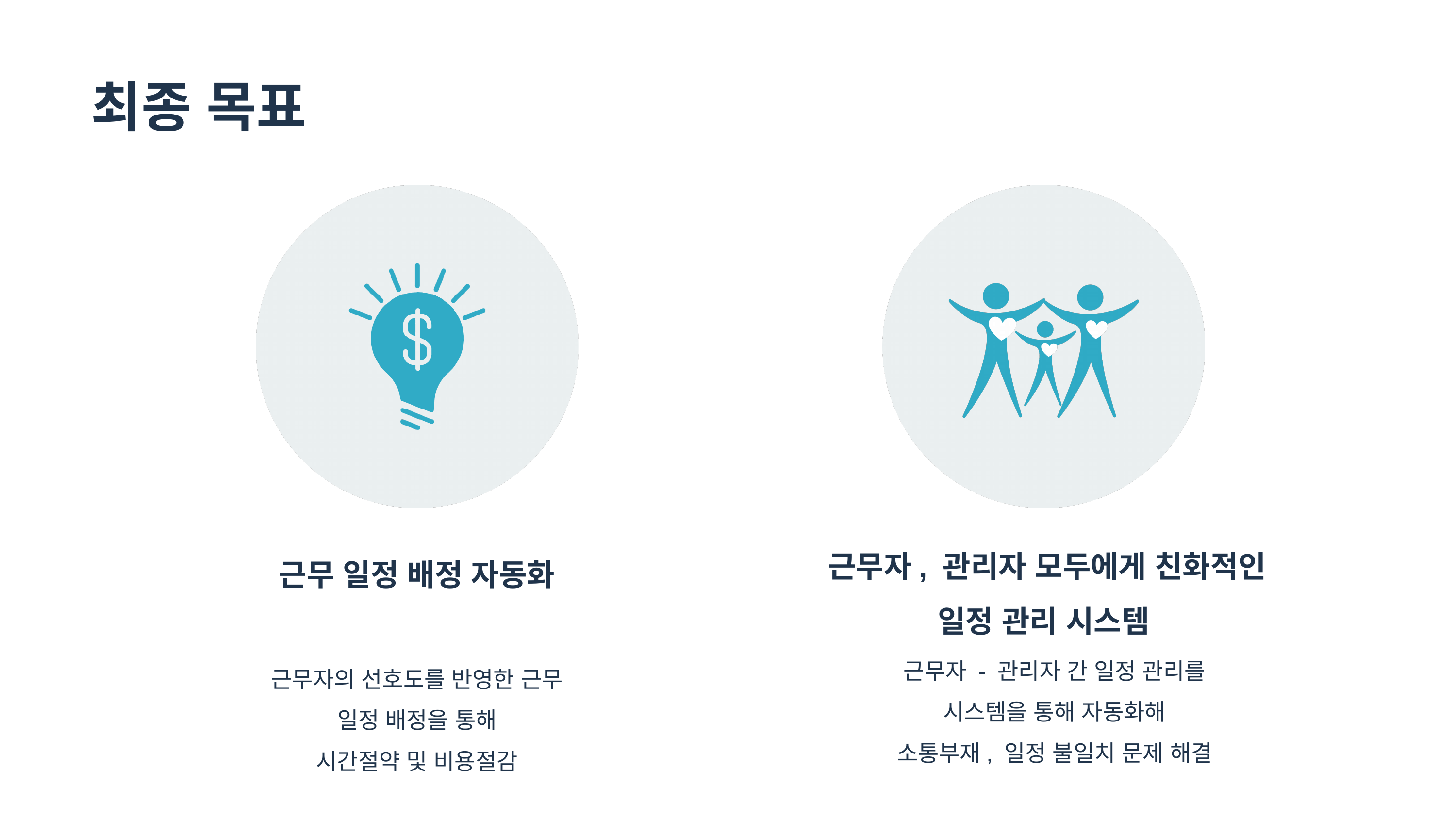

최종 목표

 근무자, 관리자 모두에게 친화적인
일정 관리 시스템
근무 일정 배정 자동화
근무자 - 관리자 간 일정 관리를
시스템을 통해 자동화해
소통부재, 일정 불일치 문제 해결

근무자의 선호도를 반영한 근무 일정 배정을 통해
시간절약 및 비용절감